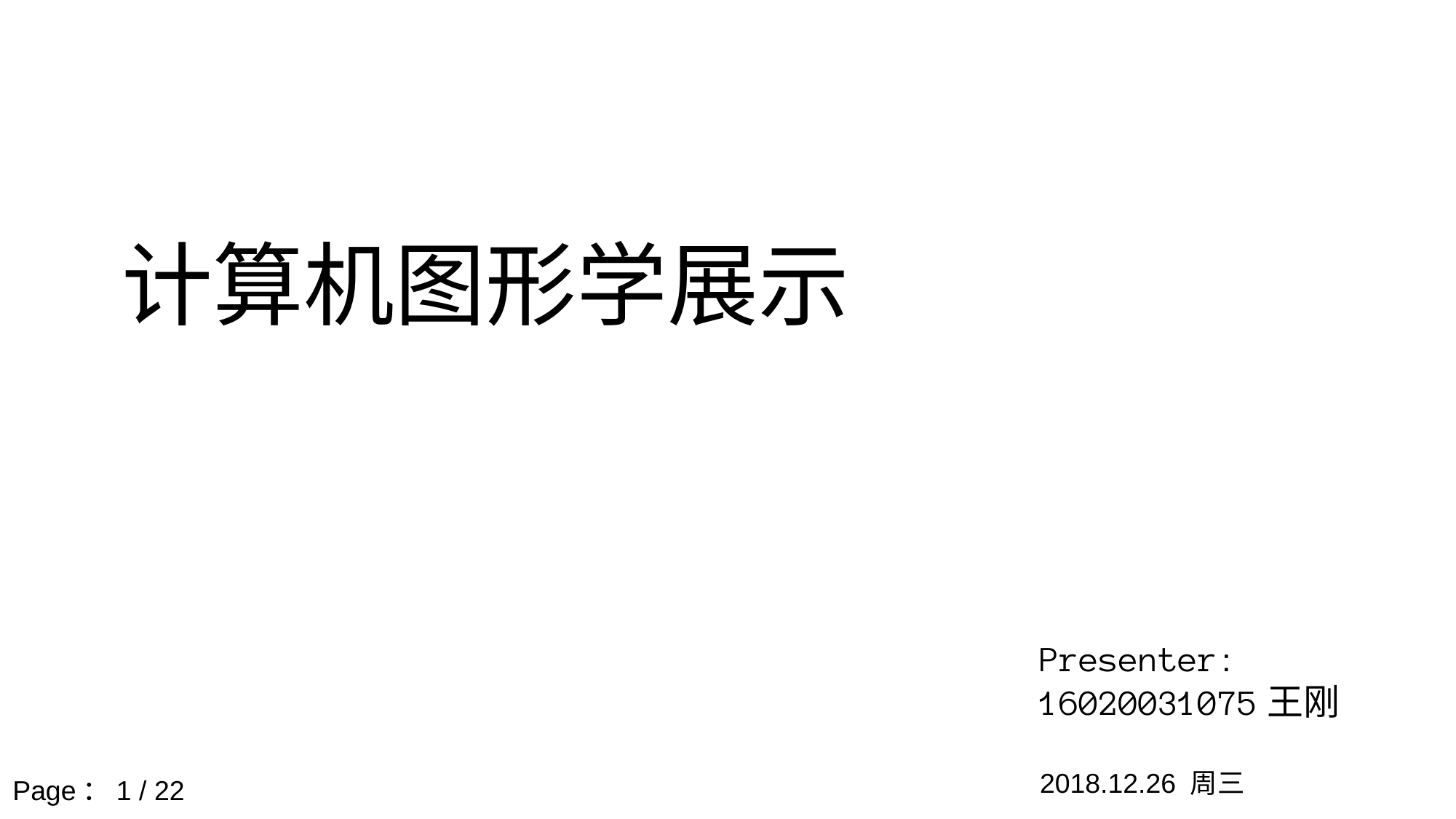

计算机图形学展示
Presenter:
16020031075王刚

2018.12.26 周三
Page：1 / 22